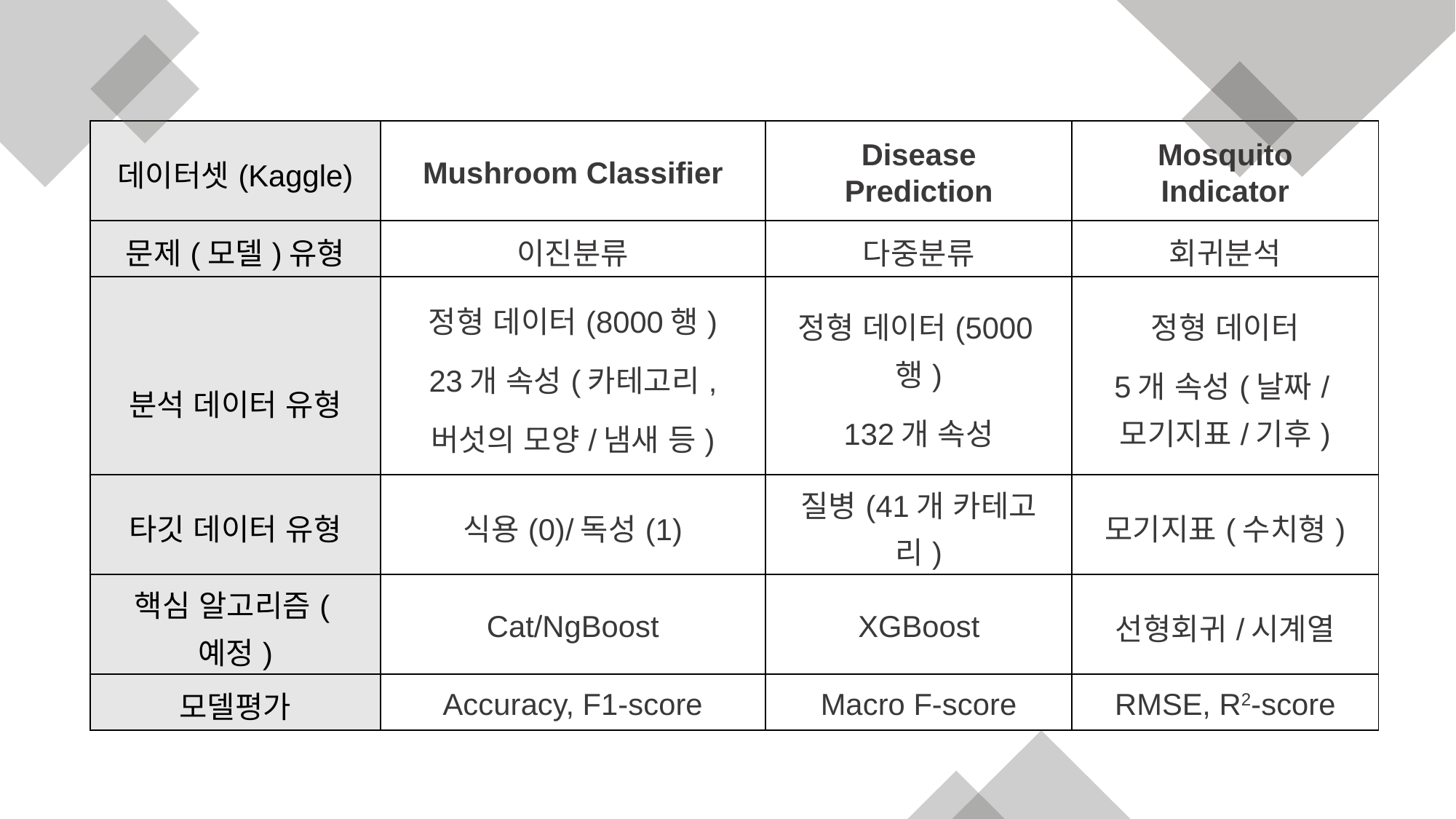

| 데이터셋(Kaggle) | Mushroom Classifier | Disease Prediction | Mosquito Indicator |
| --- | --- | --- | --- |
| 문제(모델)유형 | 이진분류 | 다중분류 | 회귀분석 |
| 분석 데이터 유형 | 정형 데이터(8000행) 23개 속성(카테고리, 버섯의 모양/냄새 등) | 정형 데이터(5000행) 132개 속성 | 정형 데이터 5개 속성(날짜/모기지표/기후) |
| 타깃 데이터 유형 | 식용(0)/독성(1) | 질병(41개 카테고리) | 모기지표(수치형) |
| 핵심 알고리즘(예정) | Cat/NgBoost | XGBoost | 선형회귀/시계열 |
| 모델평가 | Accuracy, F1-score | Macro F-score | RMSE, R2-score |